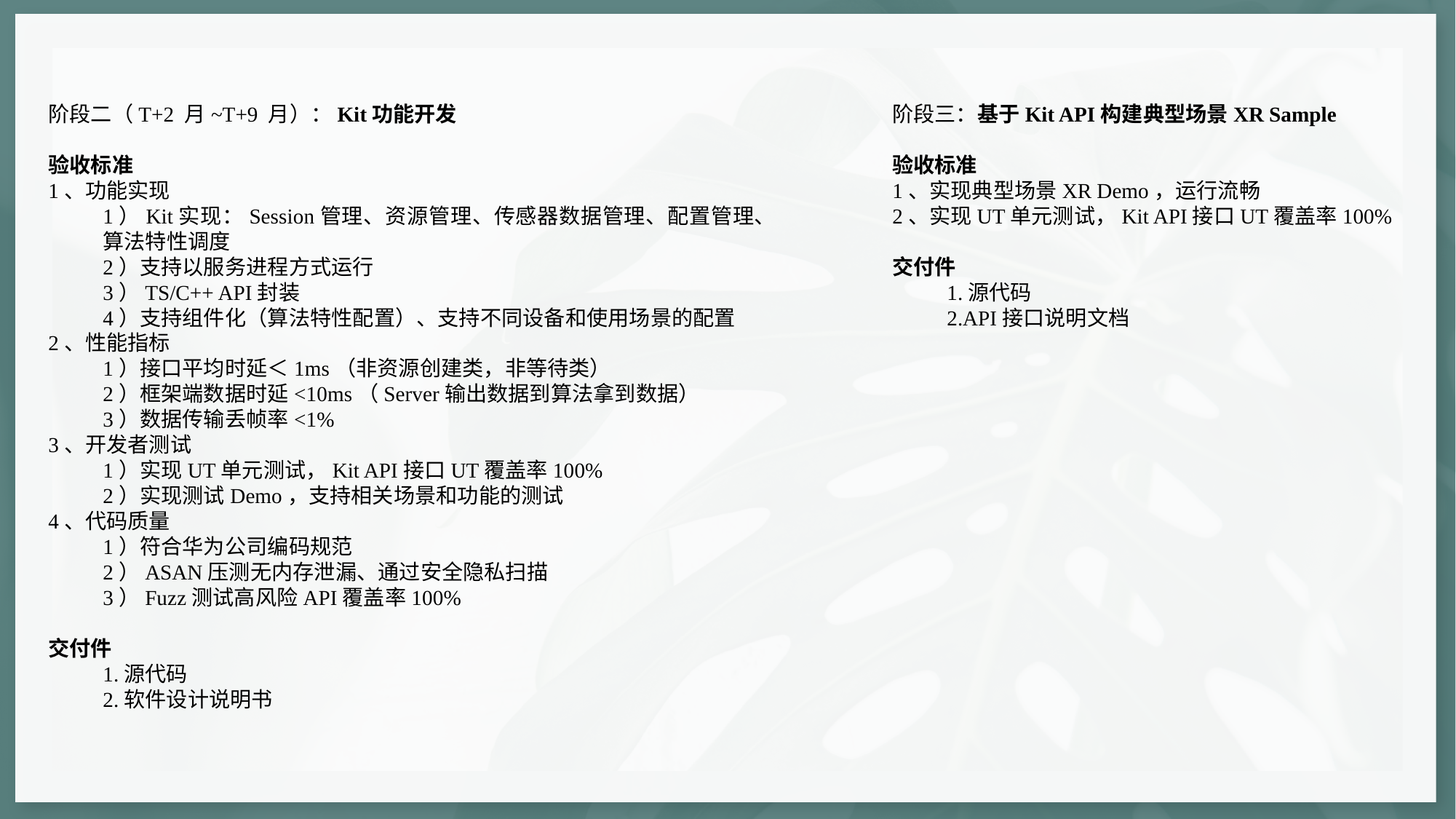

阶段二（T+2 月~T+9 月）：Kit功能开发

验收标准
1、功能实现
1）Kit实现：Session管理、资源管理、传感器数据管理、配置管理、算法特性调度
2）支持以服务进程方式运行
3）TS/C++ API封装
4）支持组件化（算法特性配置）、支持不同设备和使用场景的配置
2、性能指标
1）接口平均时延＜1ms（非资源创建类，非等待类）
2）框架端数据时延<10ms（Server输出数据到算法拿到数据）
3）数据传输丢帧率<1%
3、开发者测试
1）实现UT单元测试，Kit API接口UT覆盖率100%
2）实现测试Demo，支持相关场景和功能的测试
4、代码质量
1）符合华为公司编码规范
2）ASAN压测无内存泄漏、通过安全隐私扫描
3）Fuzz测试高风险API覆盖率100%

交付件
1.源代码
2.软件设计说明书
阶段三：基于Kit API构建典型场景XR Sample

验收标准
1、实现典型场景XR Demo，运行流畅
2、实现UT单元测试，Kit API接口UT覆盖率100%

交付件
1.源代码
2.API接口说明文档